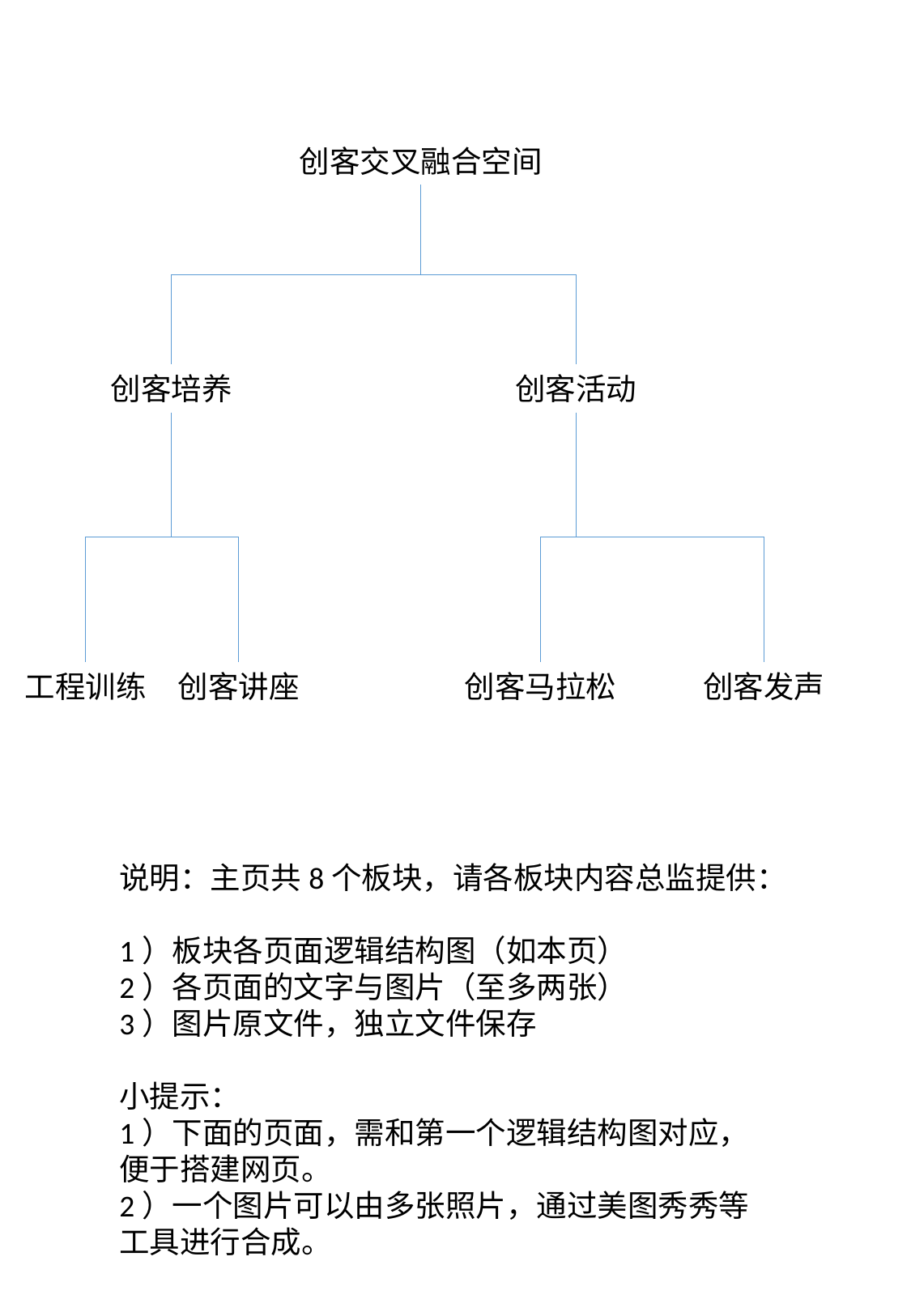

创客交叉融合空间
创客培养
创客活动
工程训练
创客讲座
创客马拉松
创客发声
说明：主页共8个板块，请各板块内容总监提供：
1）板块各页面逻辑结构图（如本页）
2）各页面的文字与图片（至多两张）
3）图片原文件，独立文件保存

小提示：
1）下面的页面，需和第一个逻辑结构图对应，便于搭建网页。
2）一个图片可以由多张照片，通过美图秀秀等工具进行合成。